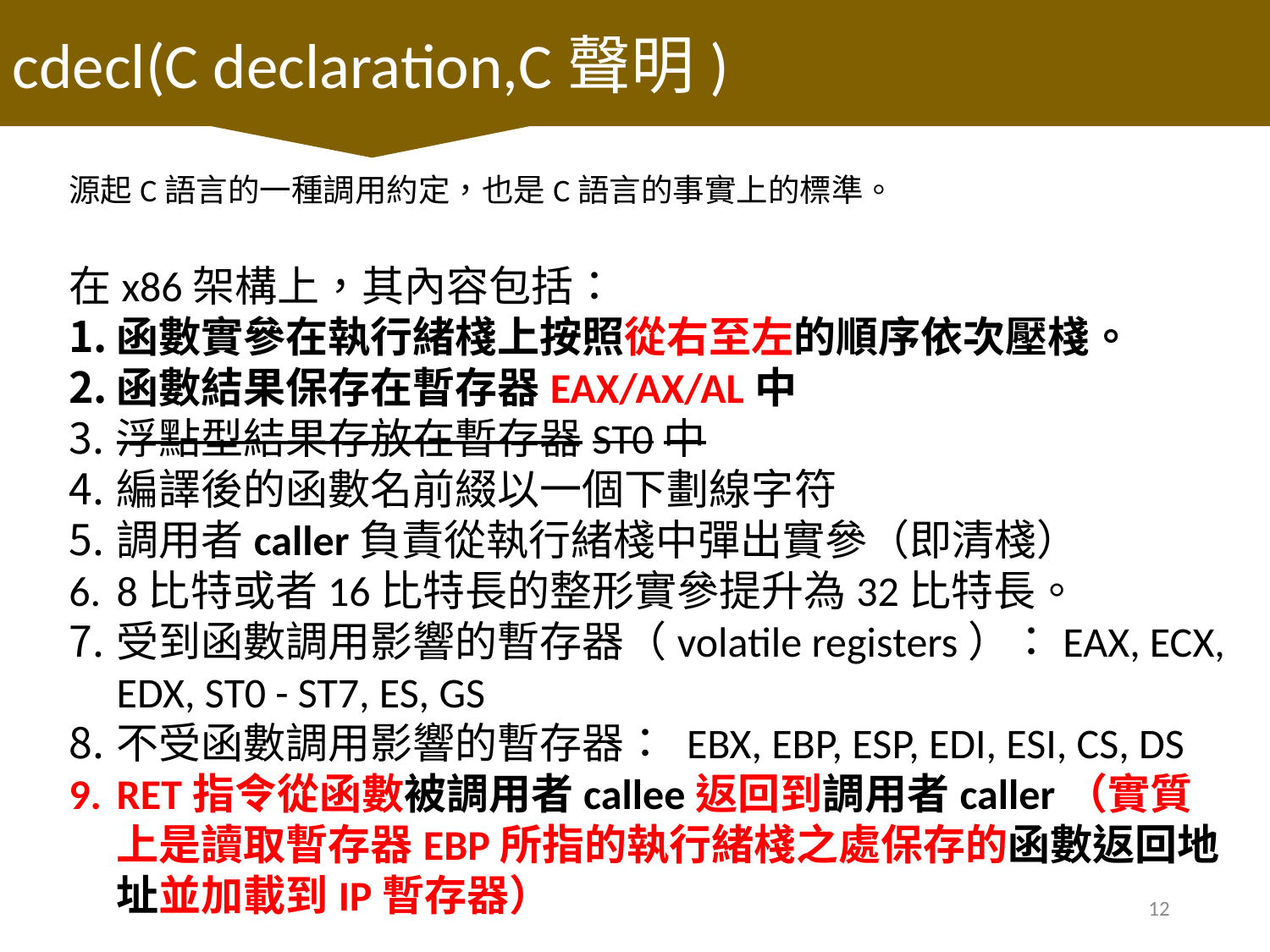

cdecl(C declaration,C聲明)
源起C語言的一種調用約定，也是C語言的事實上的標準。

在x86架構上，其內容包括：
函數實參在執行緒棧上按照從右至左的順序依次壓棧。
函數結果保存在暫存器EAX/AX/AL中
浮點型結果存放在暫存器ST0中
編譯後的函數名前綴以一個下劃線字符
調用者caller負責從執行緒棧中彈出實參（即清棧）
8比特或者16比特長的整形實參提升為32比特長。
受到函數調用影響的暫存器（volatile registers）：EAX, ECX, EDX, ST0 - ST7, ES, GS
不受函數調用影響的暫存器： EBX, EBP, ESP, EDI, ESI, CS, DS
RET指令從函數被調用者callee返回到調用者caller（實質上是讀取暫存器EBP所指的執行緒棧之處保存的函數返回地址並加載到IP暫存器）
12